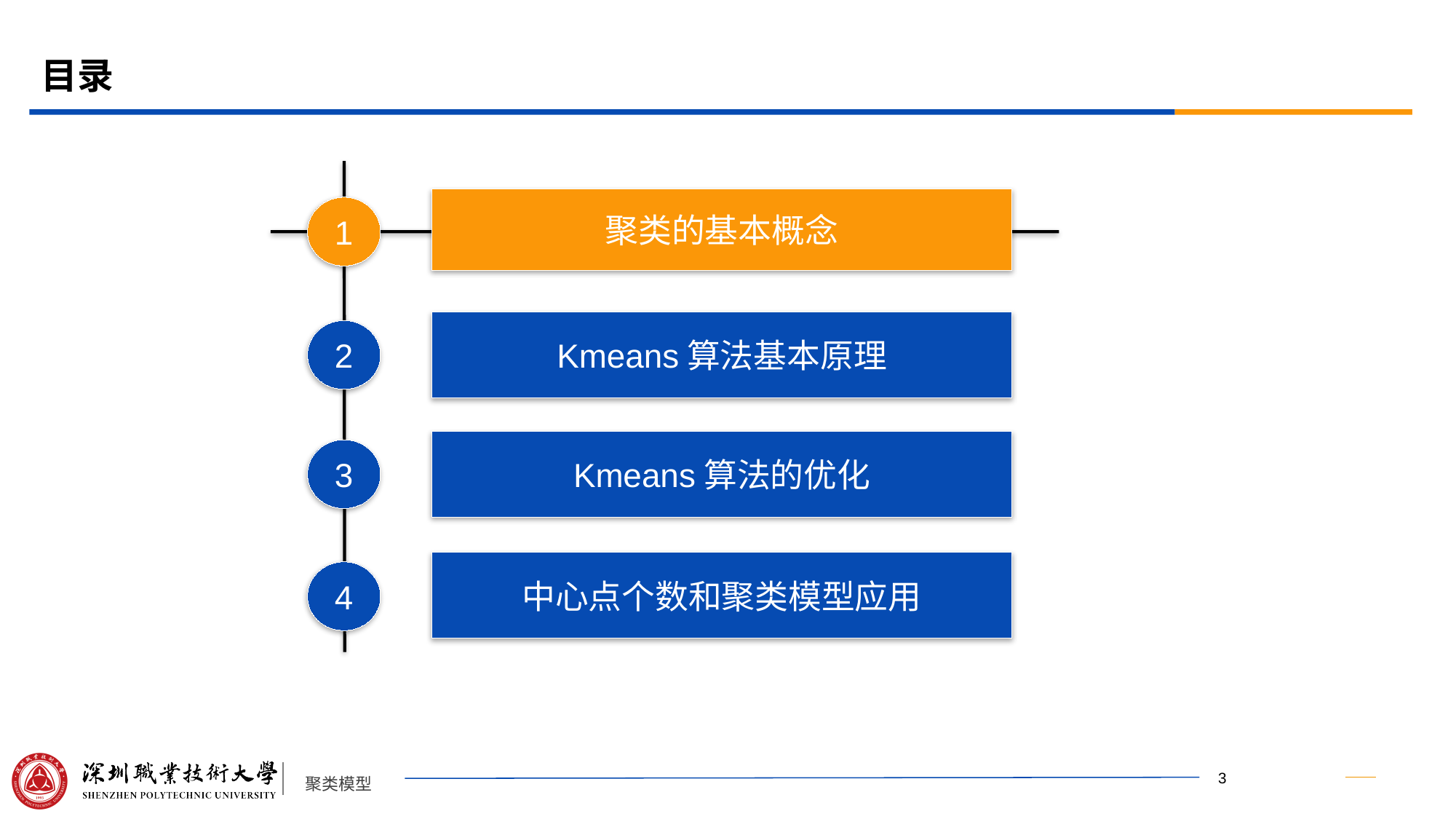

# 目录
聚类的基本概念
1

Kmeans算法基本原理
2
Kmeans算法的优化
3
中心点个数和聚类模型应用
4